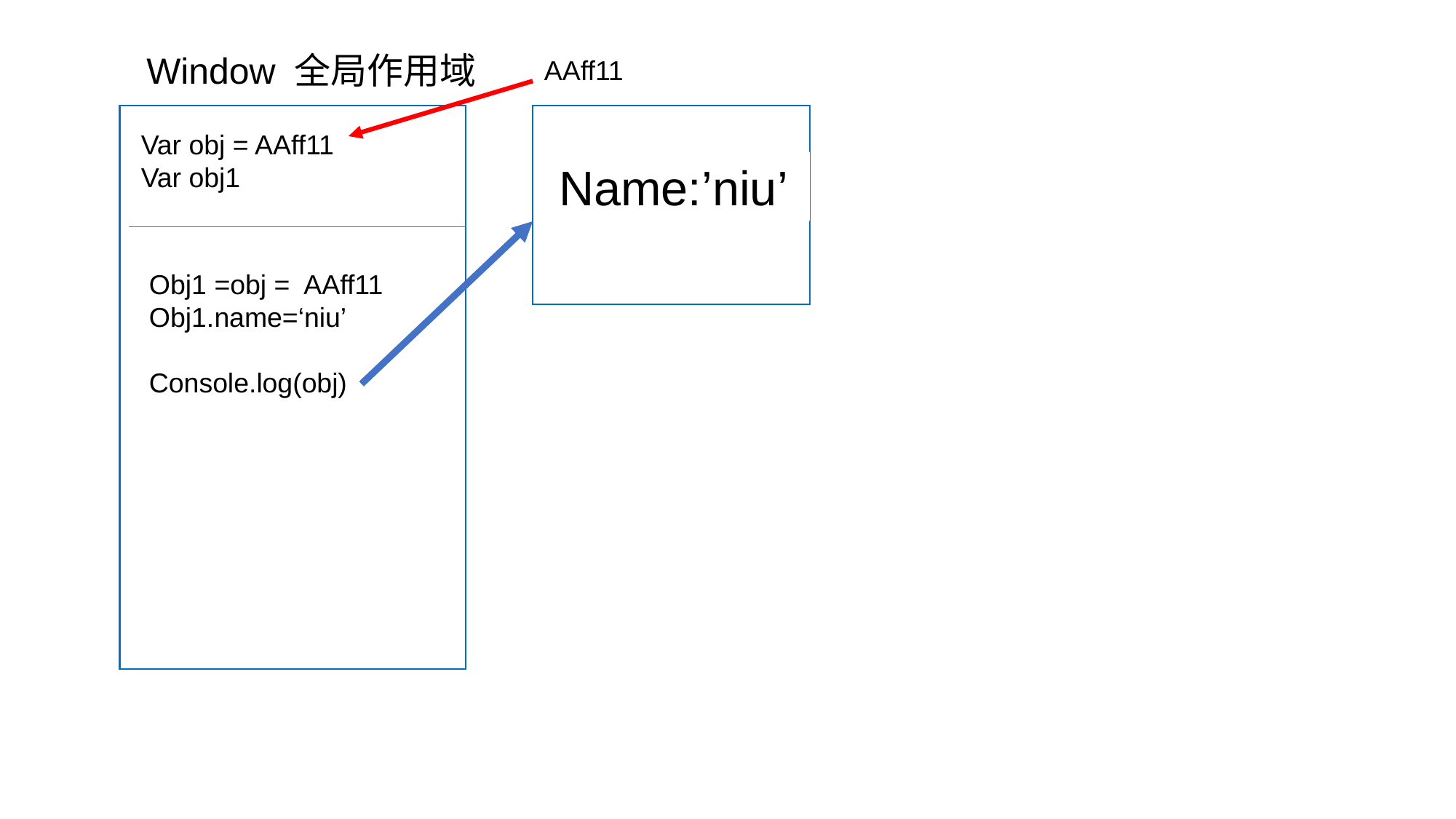

Window 全局作用域
AAff11

Var obj = AAff11
Var obj1
Name:’niu’
Obj1 =obj =  AAff11
Obj1.name=‘niu’

Console.log(obj)